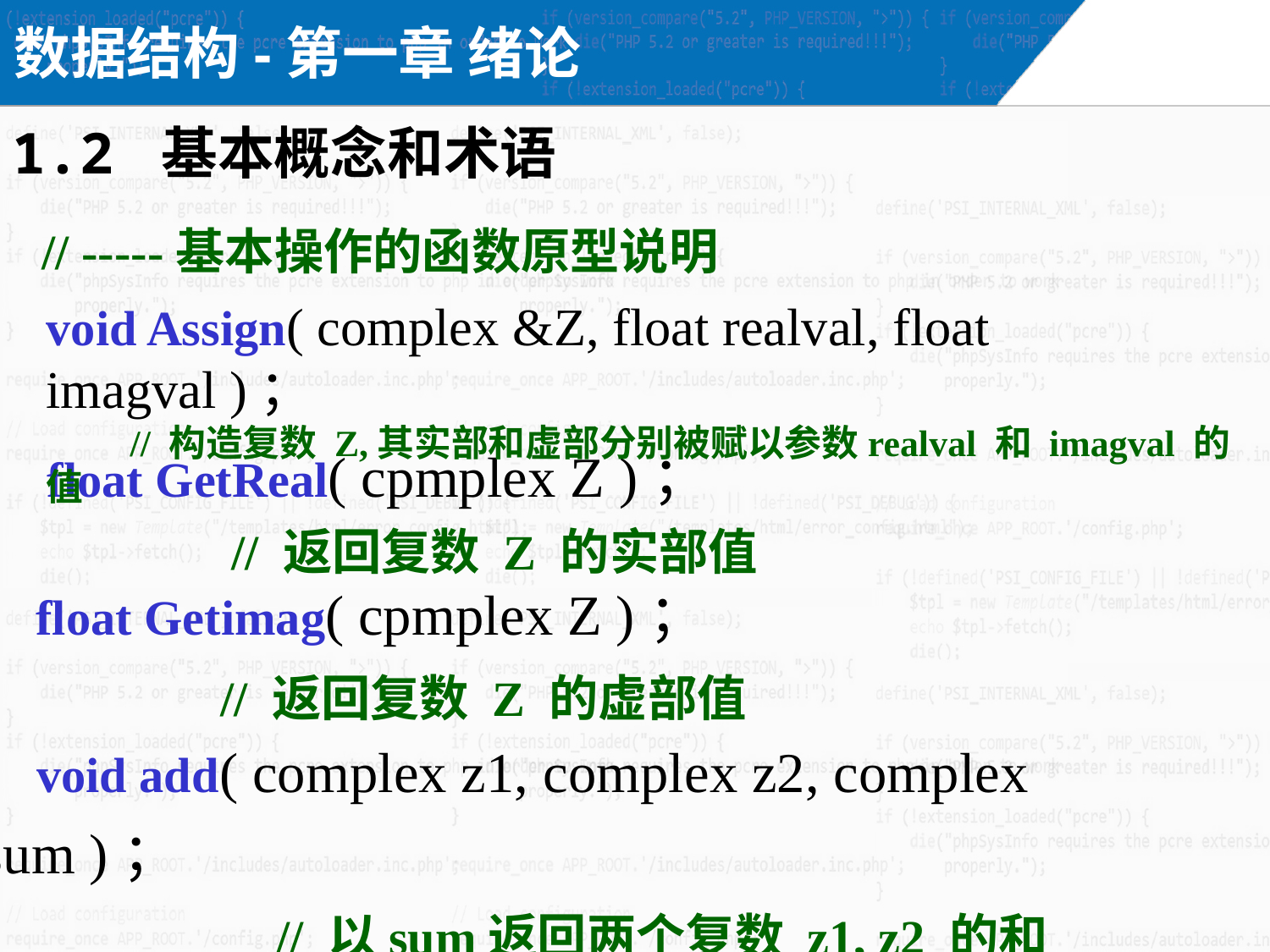

数据结构-第一章 绪论
1.2 基本概念和术语
// -----基本操作的函数原型说明
void Assign( complex &Z, float realval, float imagval )；
         // 构造复数 Z,其实部和虚部分别被赋以参数realval 和 imagval 的值
float GetReal( cpmplex Z )；
               // 返回复数 Z 的实部值
float Getimag( cpmplex Z )；
             // 返回复数 Z 的虚部值
       void add( complex z1, complex z2, complex  &sum )；
          // 以sum返回两个复数 z1, z2 的和